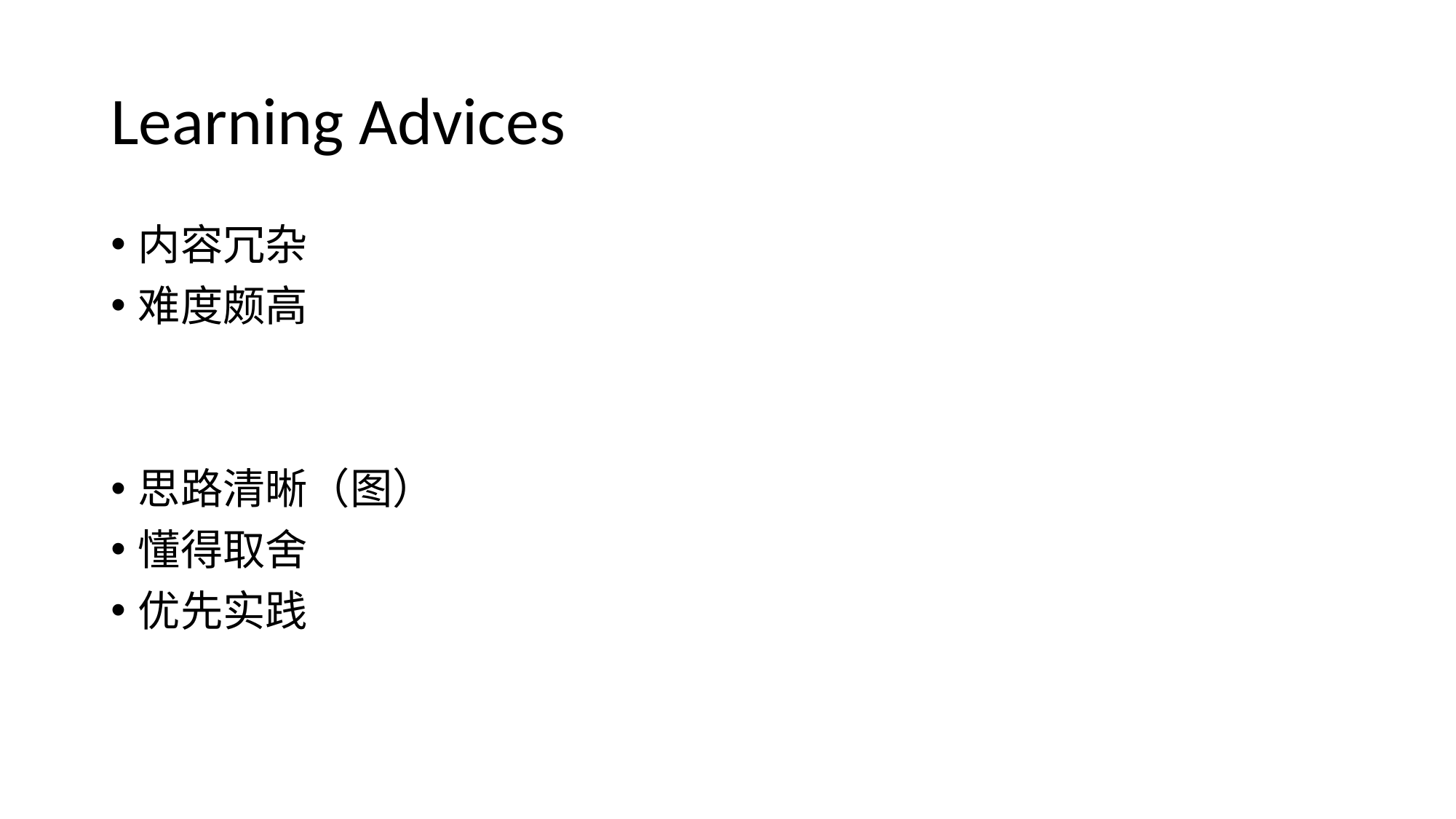

# Learning Advices
内容冗杂
难度颇高

思路清晰（图）
懂得取舍
优先实践